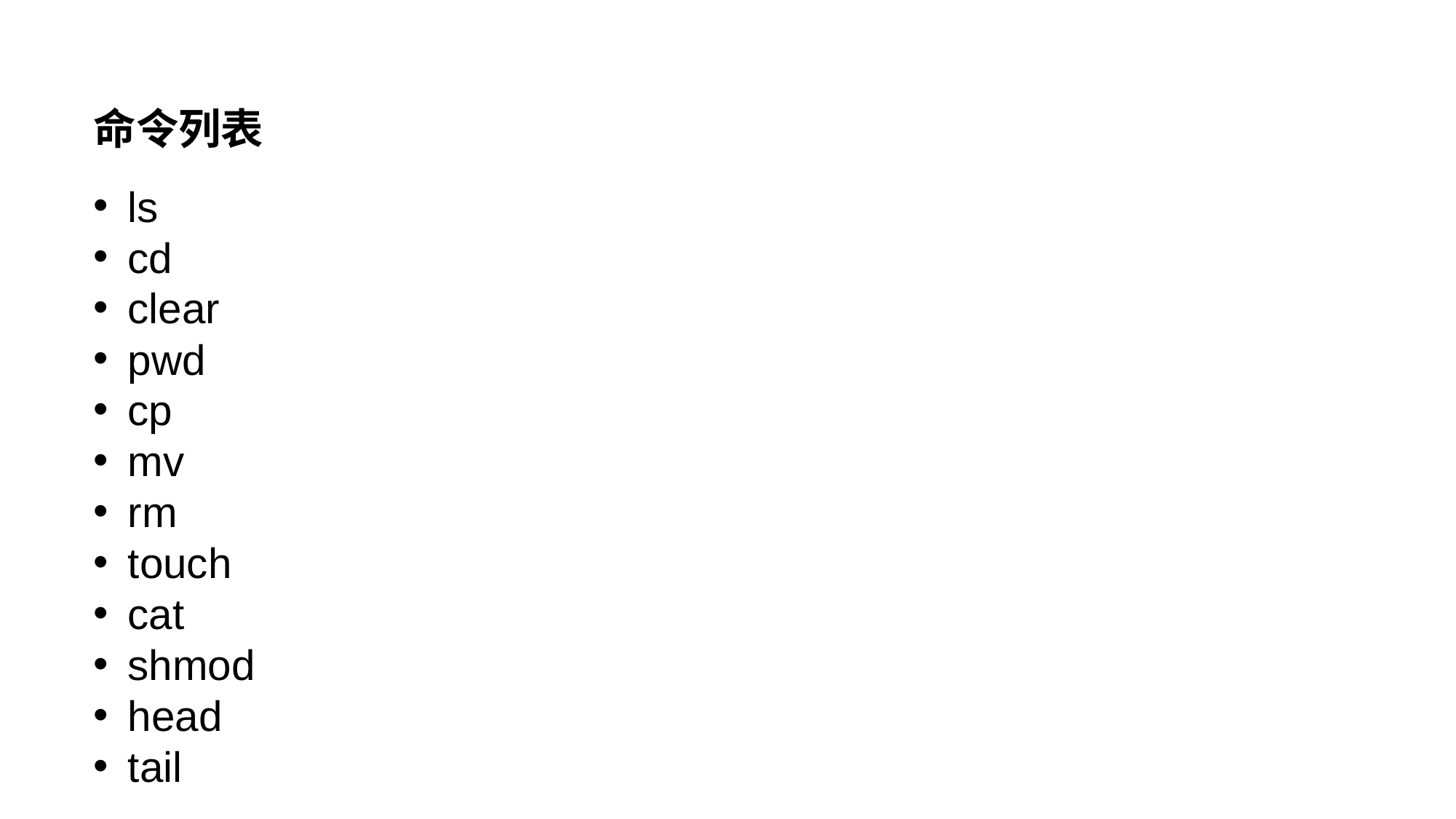

命令列表
ls
cd
clear
pwd
cp
mv
rm
touch
cat
shmod
head
tail